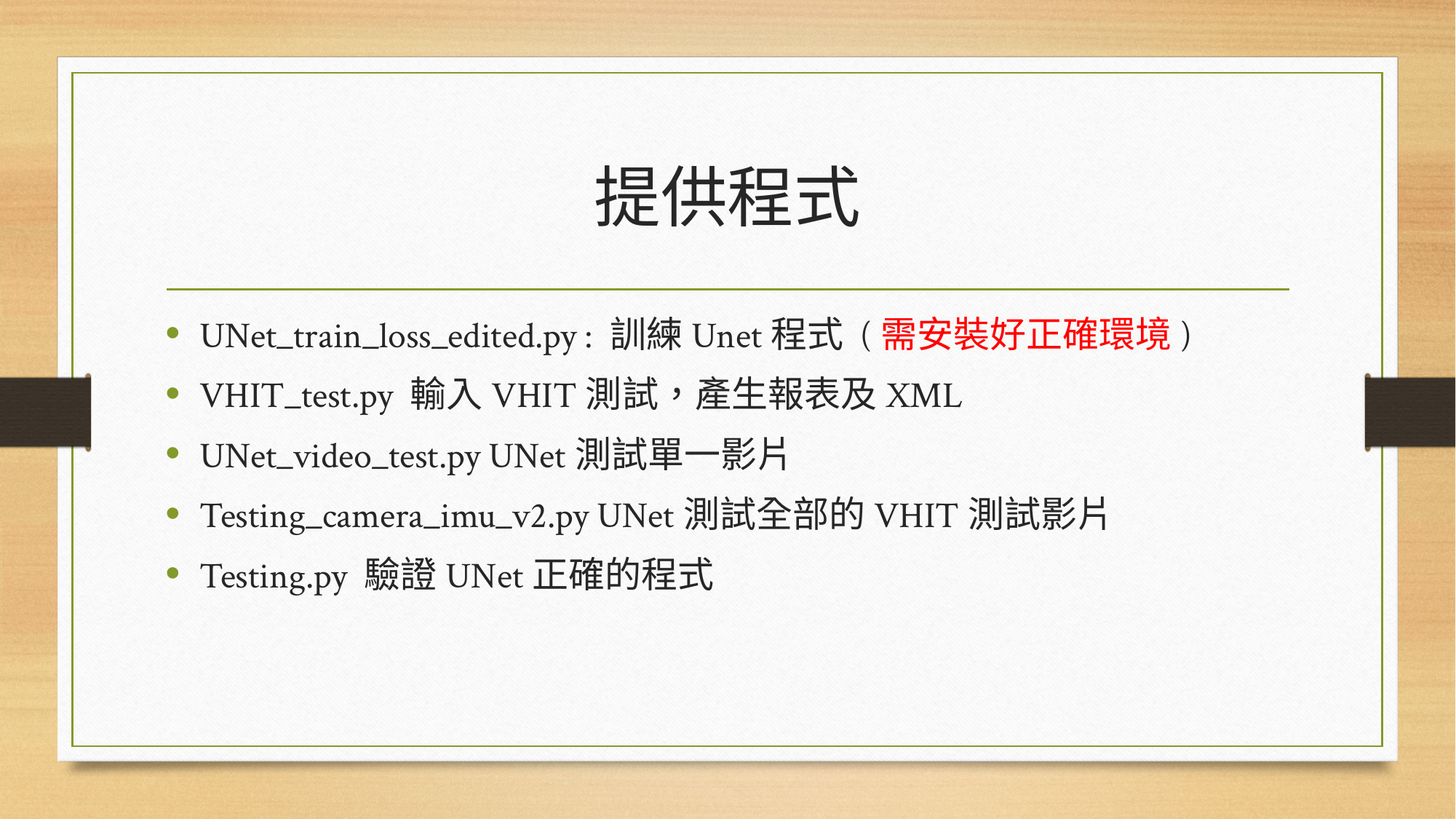

# 提供程式
UNet_train_loss_edited.py : 訓練Unet程式 (需安裝好正確環境)
VHIT_test.py 輸入VHIT測試，產生報表及XML
UNet_video_test.py UNet測試單一影片
Testing_camera_imu_v2.py UNet測試全部的VHIT測試影片
Testing.py 驗證UNet正確的程式